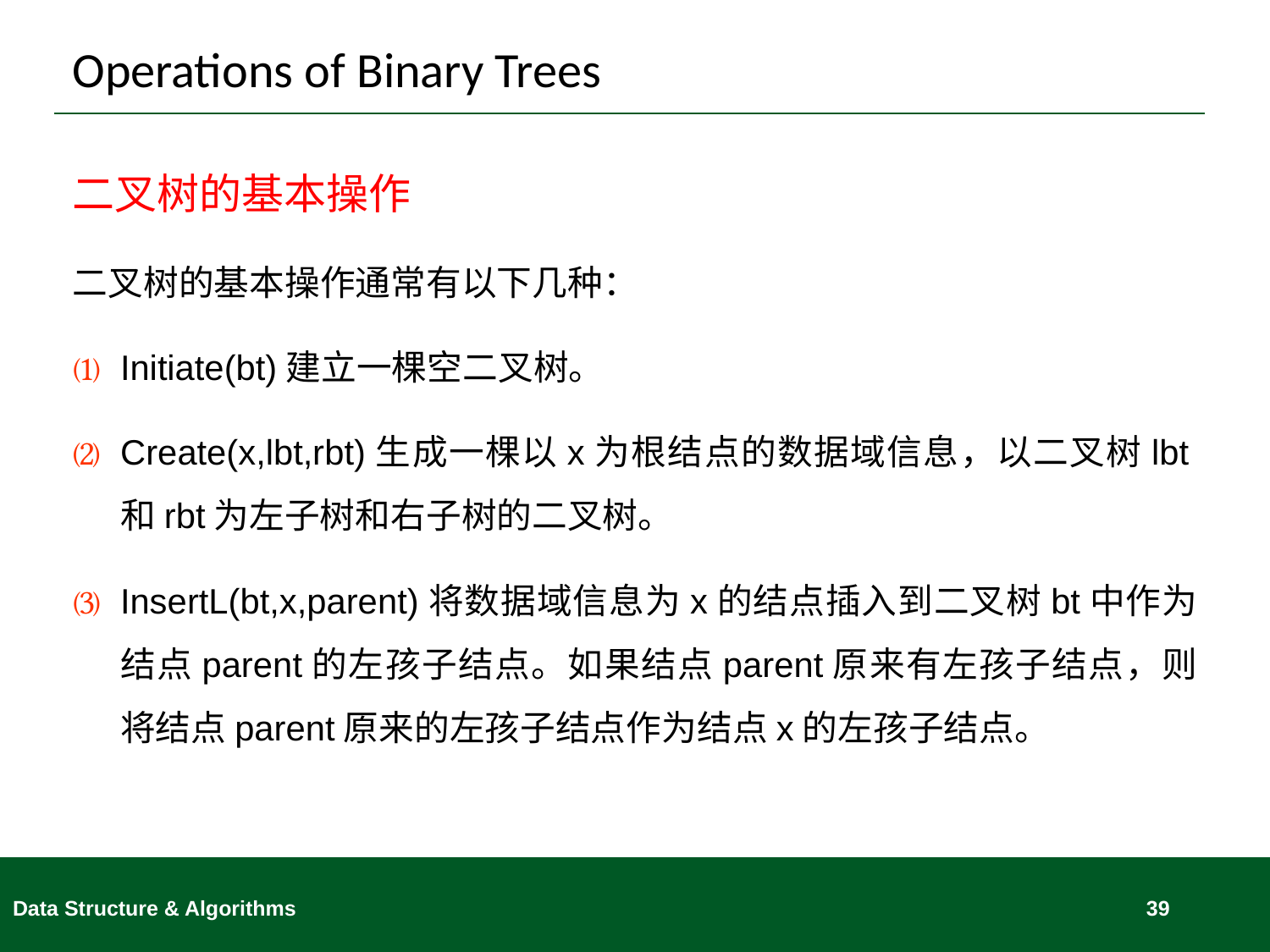

# Operations of Binary Trees
二叉树的基本操作
二叉树的基本操作通常有以下几种：
⑴	Initiate(bt)建立一棵空二叉树。
⑵	Create(x,lbt,rbt)生成一棵以x为根结点的数据域信息，以二叉树lbt和rbt为左子树和右子树的二叉树。
⑶	InsertL(bt,x,parent)将数据域信息为x的结点插入到二叉树bt中作为结点parent的左孩子结点。如果结点parent原来有左孩子结点，则将结点parent原来的左孩子结点作为结点x的左孩子结点。

Data Structure & Algorithms
39